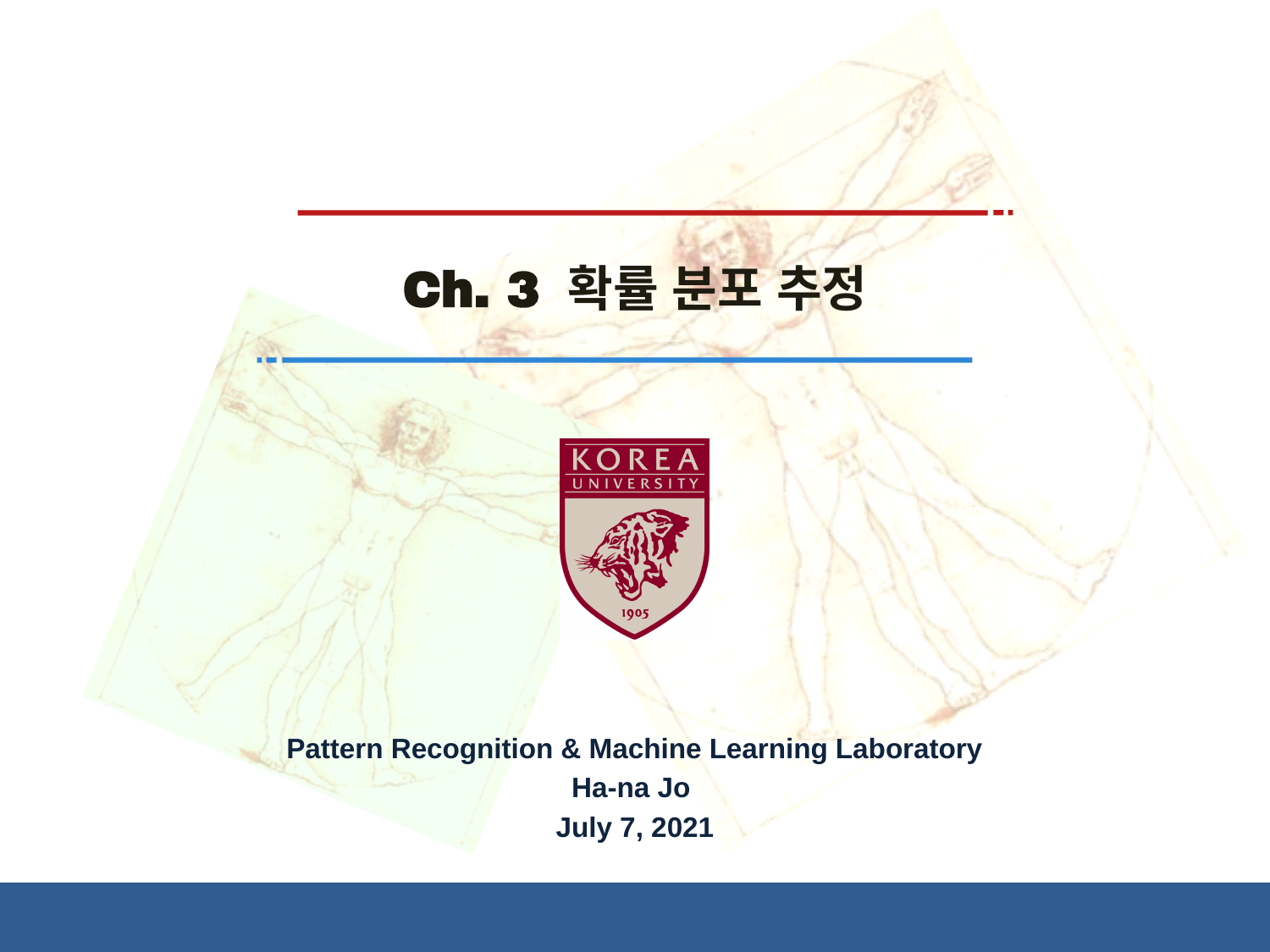

# Ch. 3 확률 분포 추정
Pattern Recognition & Machine Learning Laboratory
Ha-na Jo
July 7, 2021